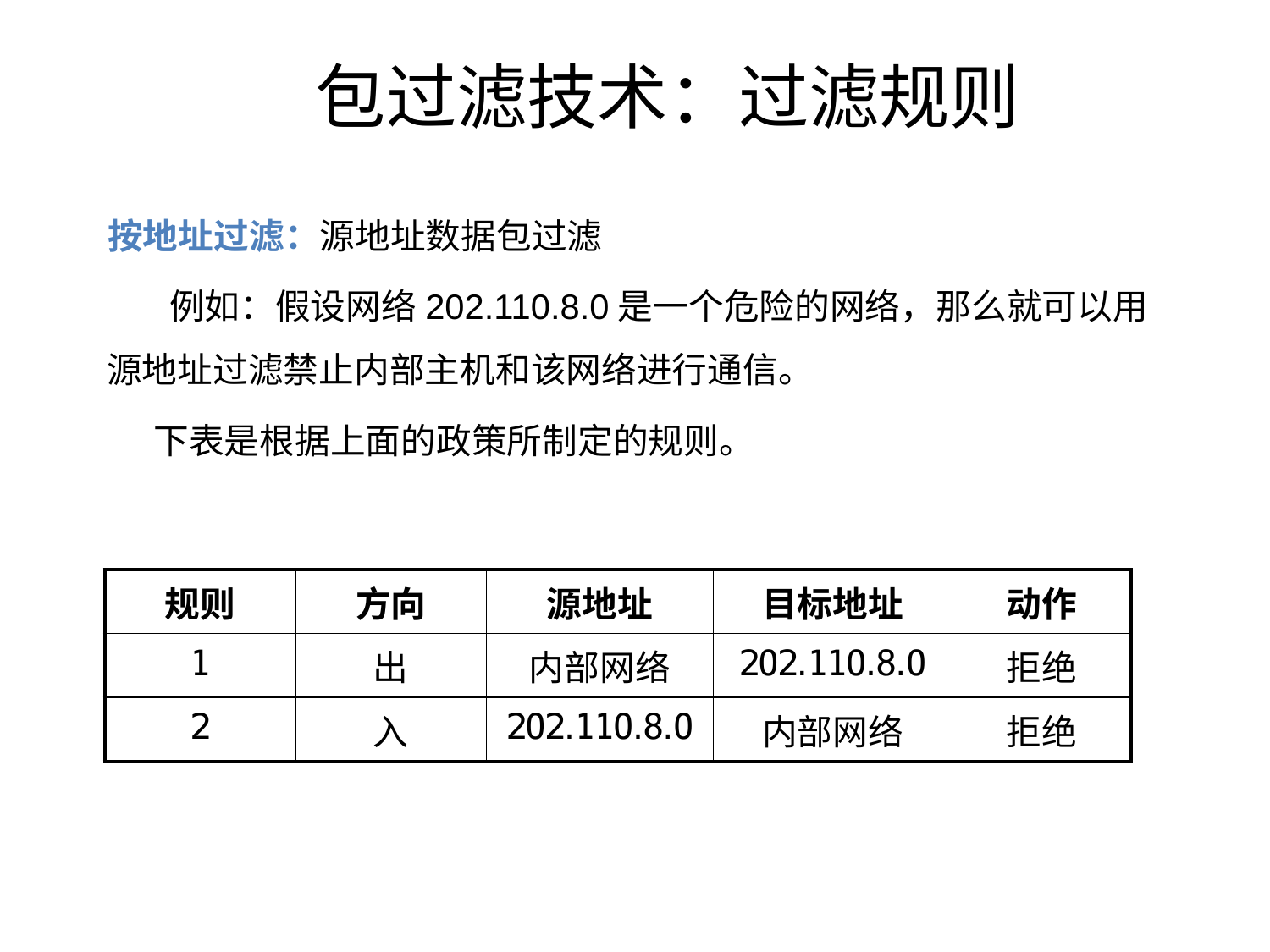

# 包过滤技术：过滤规则
     按地址过滤：源地址数据包过滤
             例如：假设网络202.110.8.0是一个危险的网络，那么就可以用源地址过滤禁止内部主机和该网络进行通信。
           下表是根据上面的政策所制定的规则。
| 规则 | 方向 | 源地址 | 目标地址 | 动作 |
| --- | --- | --- | --- | --- |
| 1 | 出 | 内部网络 | 202.110.8.0 | 拒绝 |
| 2 | 入 | 202.110.8.0 | 内部网络 | 拒绝 |